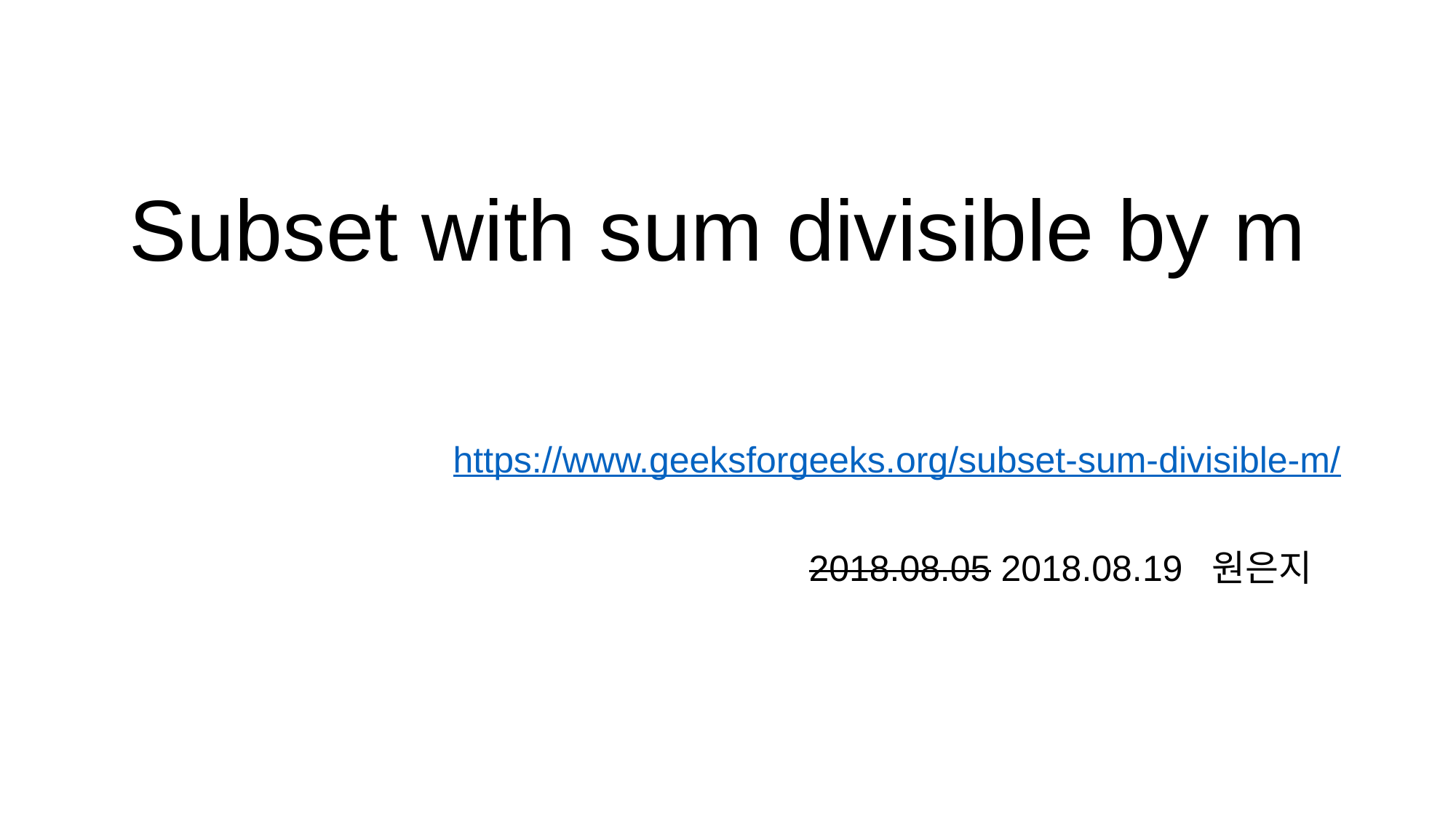

# Subset with sum divisible by m
https://www.geeksforgeeks.org/subset-sum-divisible-m/

			2018.08.05 2018.08.19  원은지